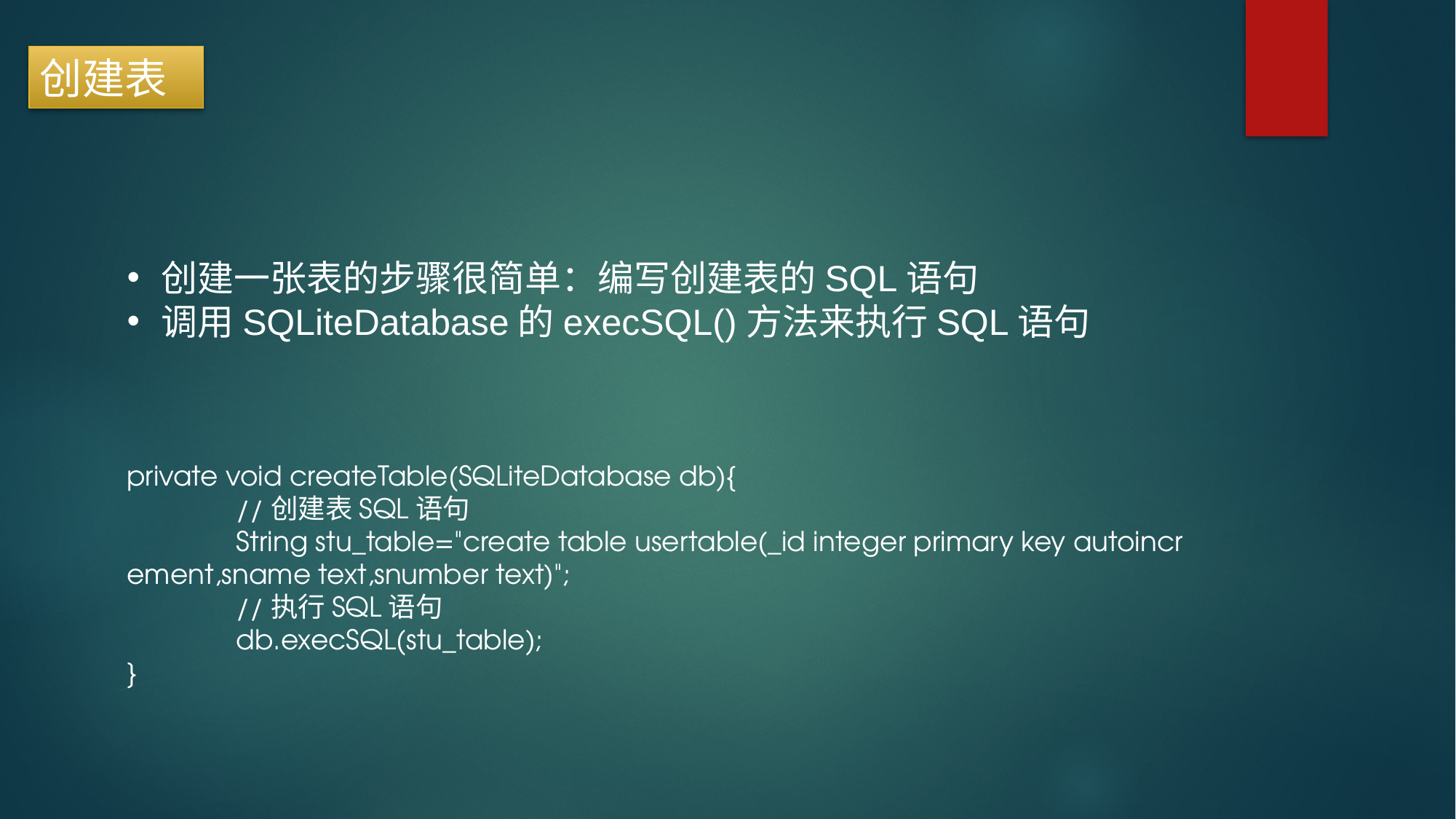

创建表
创建一张表的步骤很简单：编写创建表的SQL语句
调用SQLiteDatabase的execSQL()方法来执行SQL语句
private void createTable(SQLiteDatabase db){
	//创建表SQL语句
	String stu_table="create table usertable(_id integer primary key autoincr	ement,sname text,snumber text)";
	//执行SQL语句
	db.execSQL(stu_table);
}